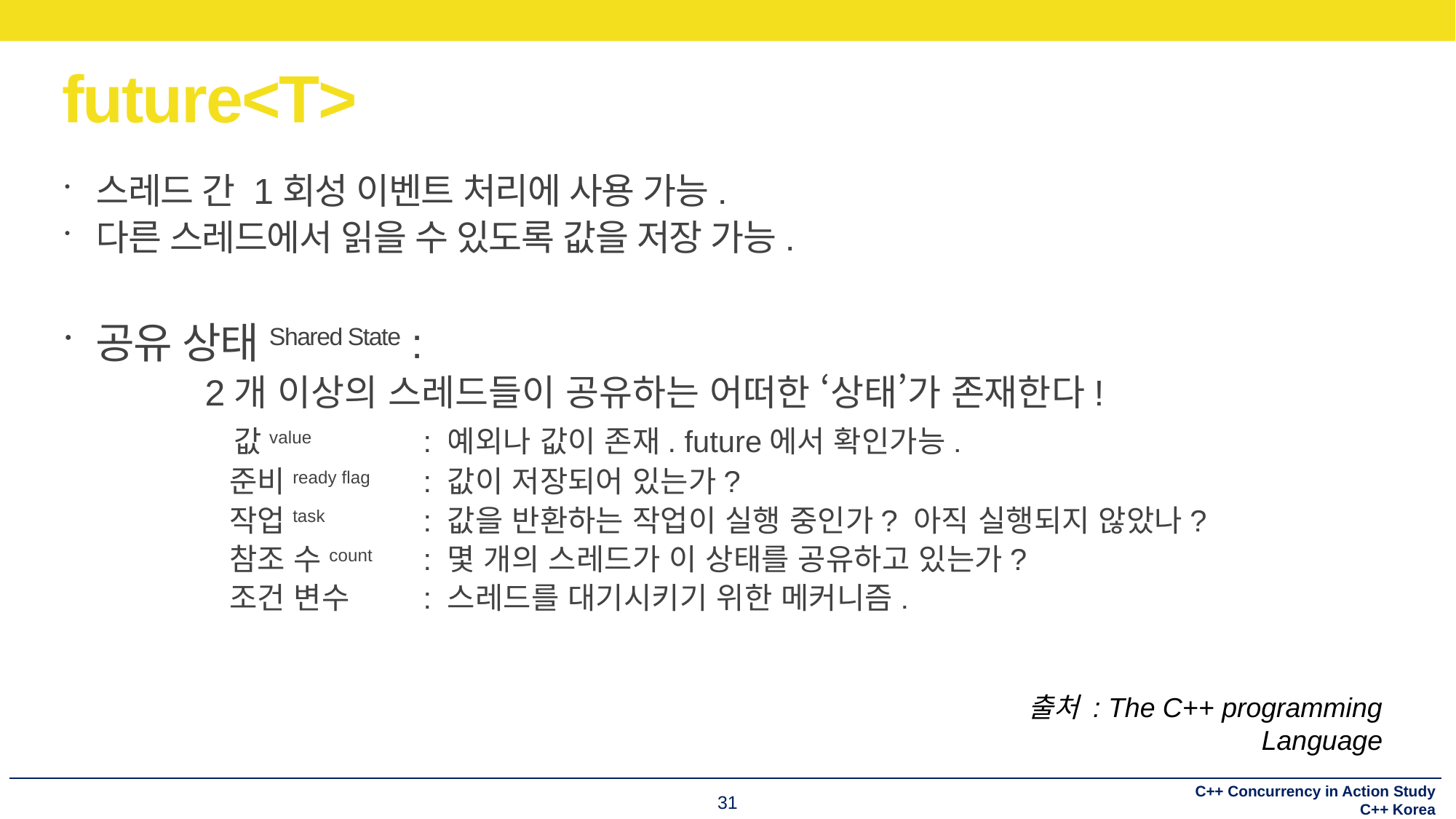

# future<T>
스레드 간 1회성 이벤트 처리에 사용 가능.
다른 스레드에서 읽을 수 있도록 값을 저장 가능.

공유 상태Shared State :
	2개 이상의 스레드들이 공유하는 어떠한 ‘상태’가 존재한다!
	  값value		: 예외나 값이 존재. future에서 확인가능.
	  준비ready flag	: 값이 저장되어 있는가?
	  작업task	: 값을 반환하는 작업이 실행 중인가? 아직 실행되지 않았나?
	  참조 수count	: 몇 개의 스레드가 이 상태를 공유하고 있는가?
	  조건 변수	: 스레드를 대기시키기 위한 메커니즘.
출처 : The C++ programming Language
31